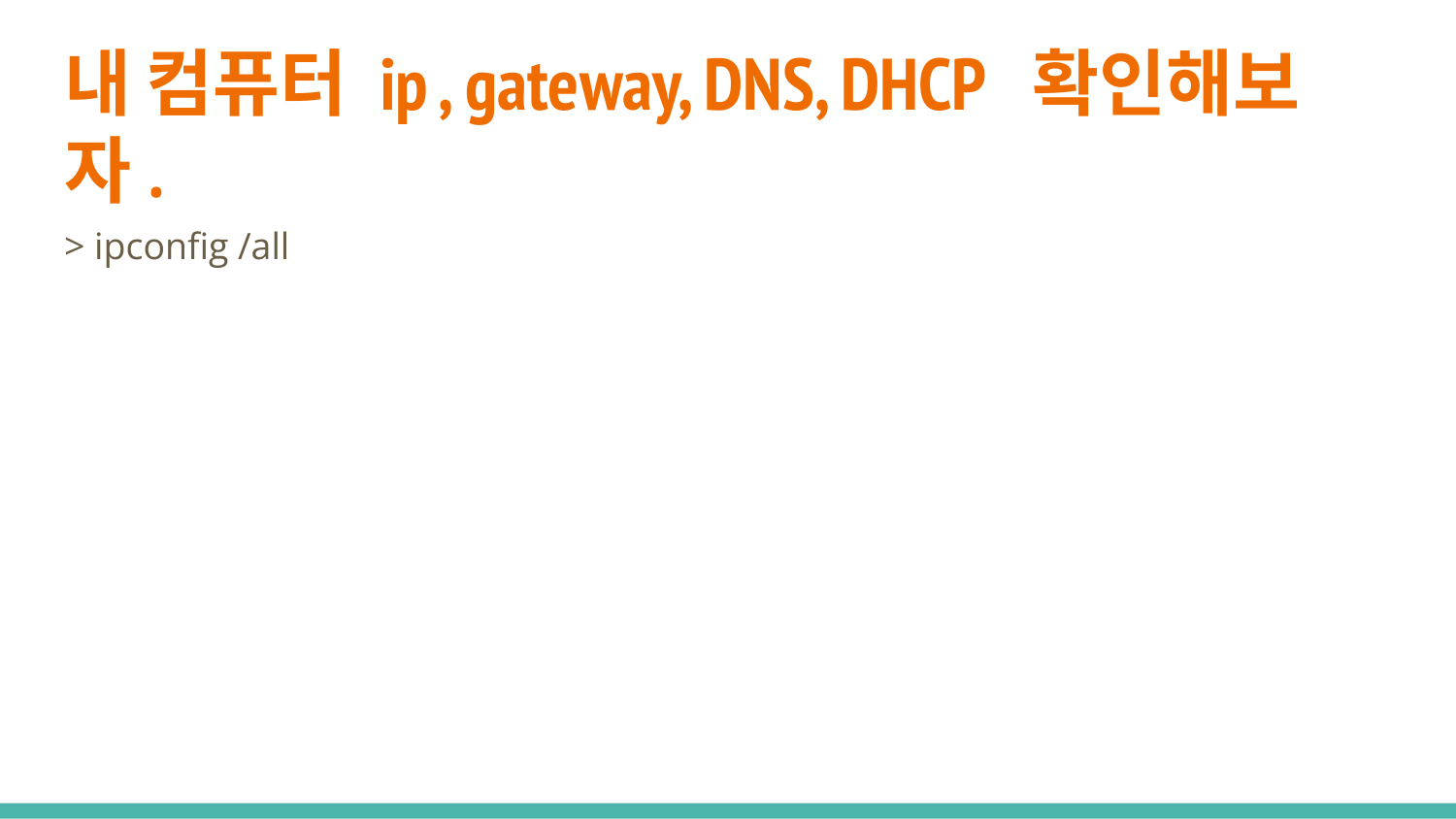

# 내 컴퓨터 ip , gateway, DNS, DHCP  확인해보자.
> ipconfig /all